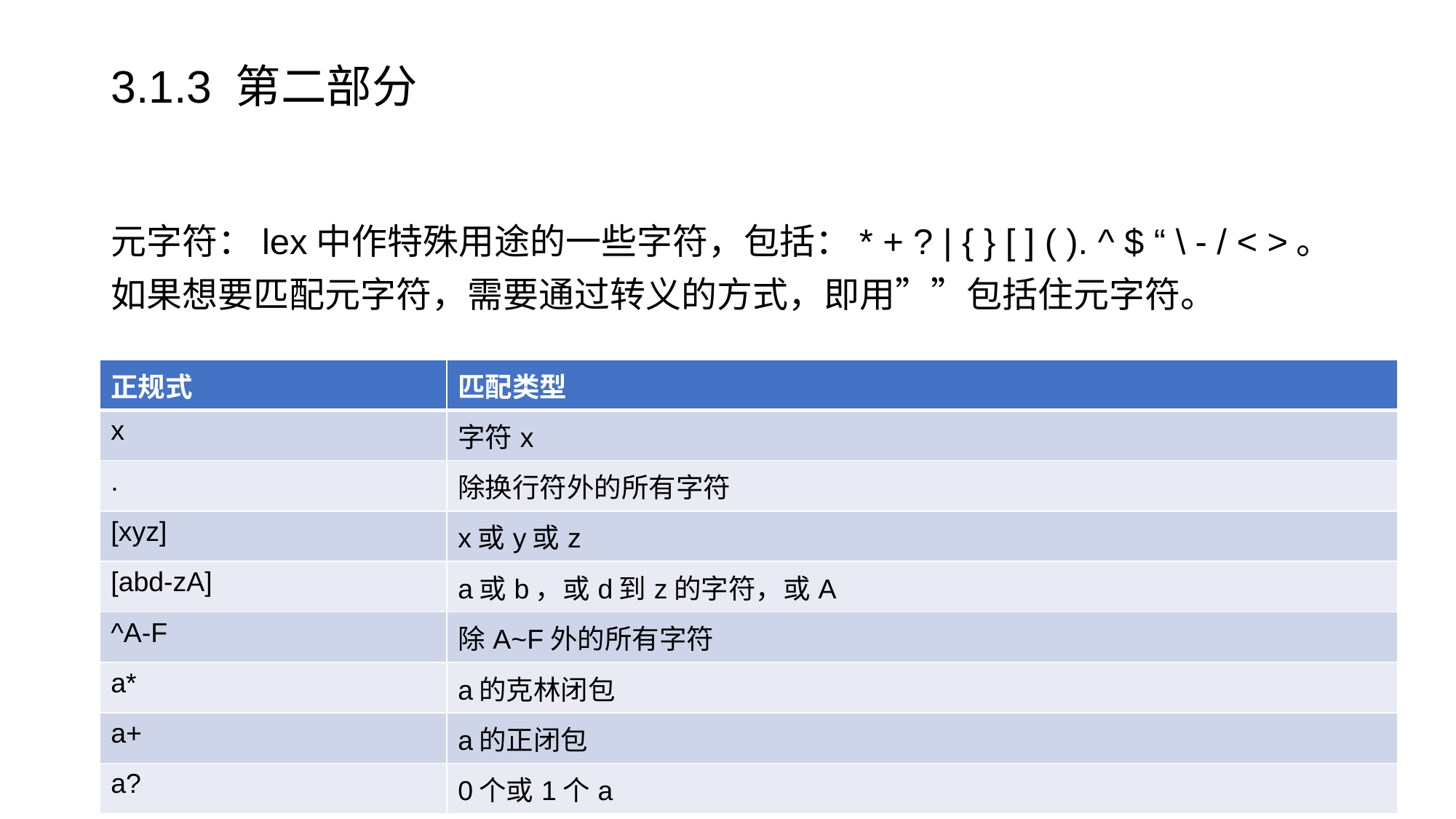

# 3.1.3 第二部分
元字符：lex中作特殊用途的一些字符，包括：* + ? | { } [ ] ( ). ^ $ “ \ - / < >。
如果想要匹配元字符，需要通过转义的方式，即用””包括住元字符。
| 正规式 | 匹配类型 |
| --- | --- |
| x | 字符x |
| . | 除换行符外的所有字符 |
| [xyz] | x或y或z |
| [abd-zA] | a或b，或d到z的字符，或A |
| ^A-F | 除A~F外的所有字符 |
| a\* | a的克林闭包 |
| a+ | a的正闭包 |
| a? | 0个或1个a |